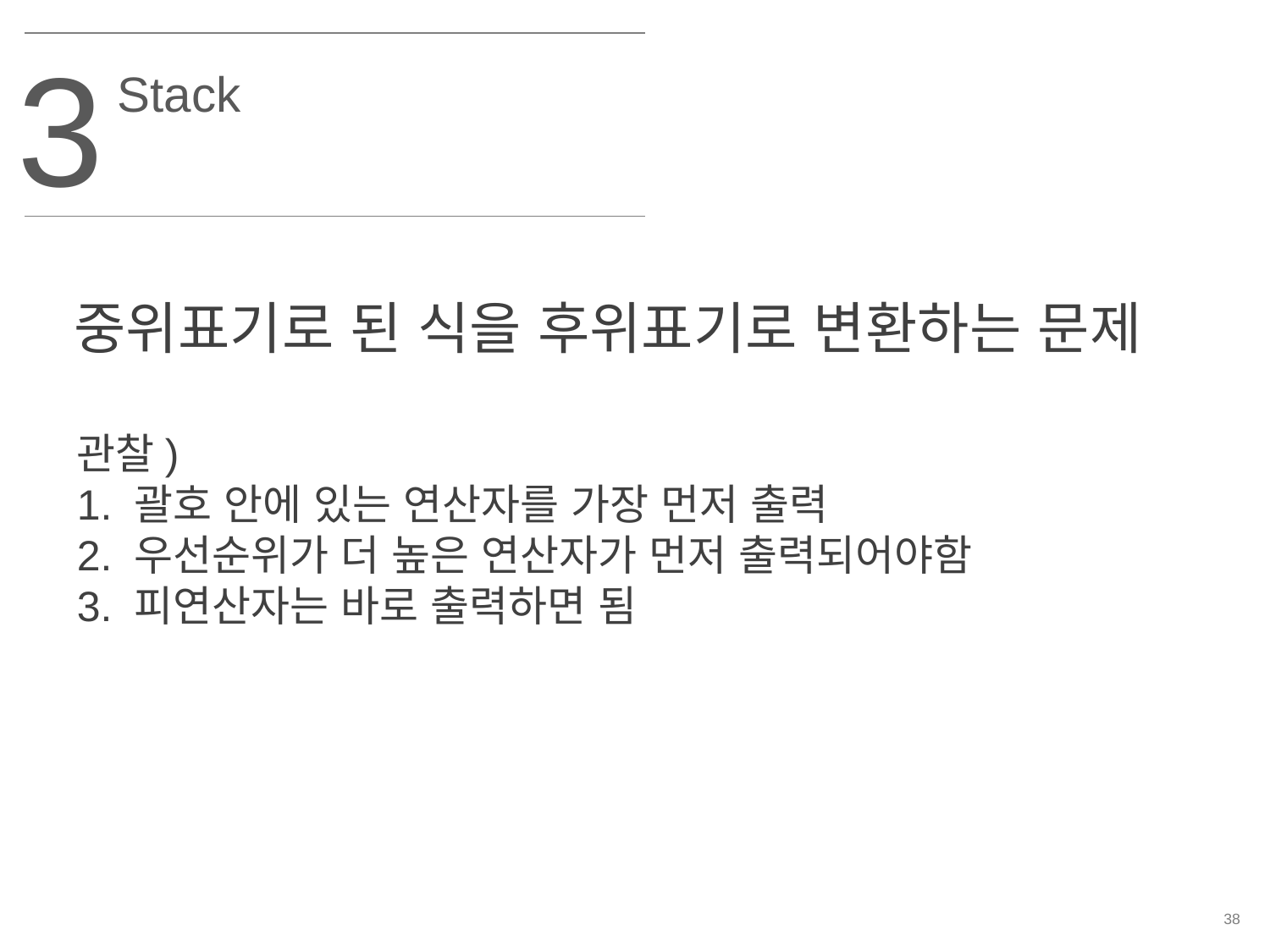

3
Stack
중위표기로 된 식을 후위표기로 변환하는 문제
관찰)
1. 괄호 안에 있는 연산자를 가장 먼저 출력
2. 우선순위가 더 높은 연산자가 먼저 출력되어야함
3. 피연산자는 바로 출력하면 됨